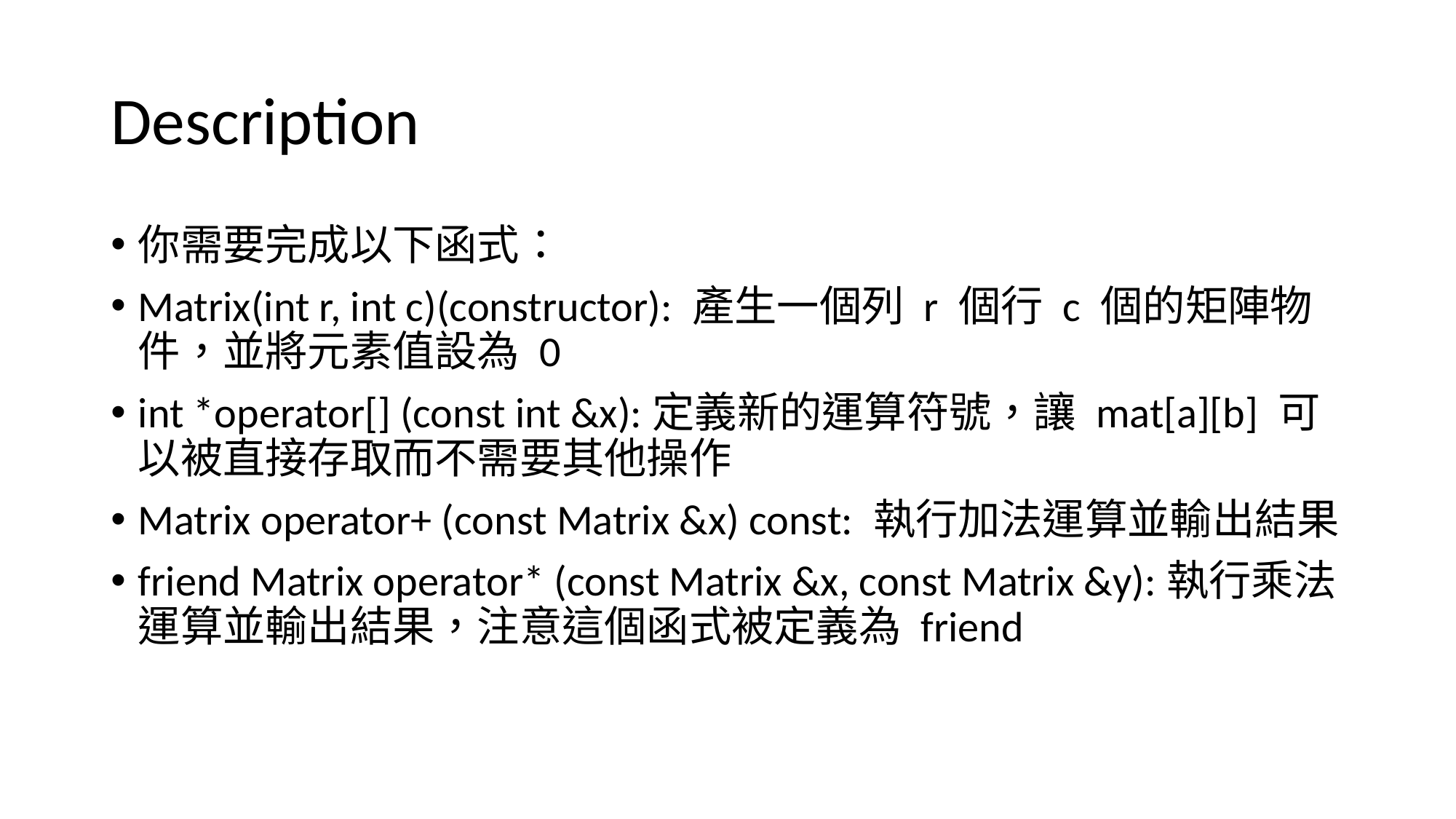

# Description
你需要完成以下函式：
Matrix(int r, int c)(constructor): 產生一個列 r 個行 c 個的矩陣物件，並將元素值設為 0
int *operator[] (const int &x):定義新的運算符號，讓 mat[a][b] 可以被直接存取而不需要其他操作
Matrix operator+ (const Matrix &x) const: 執行加法運算並輸出結果
friend Matrix operator* (const Matrix &x, const Matrix &y):執行乘法運算並輸出結果，注意這個函式被定義為 friend